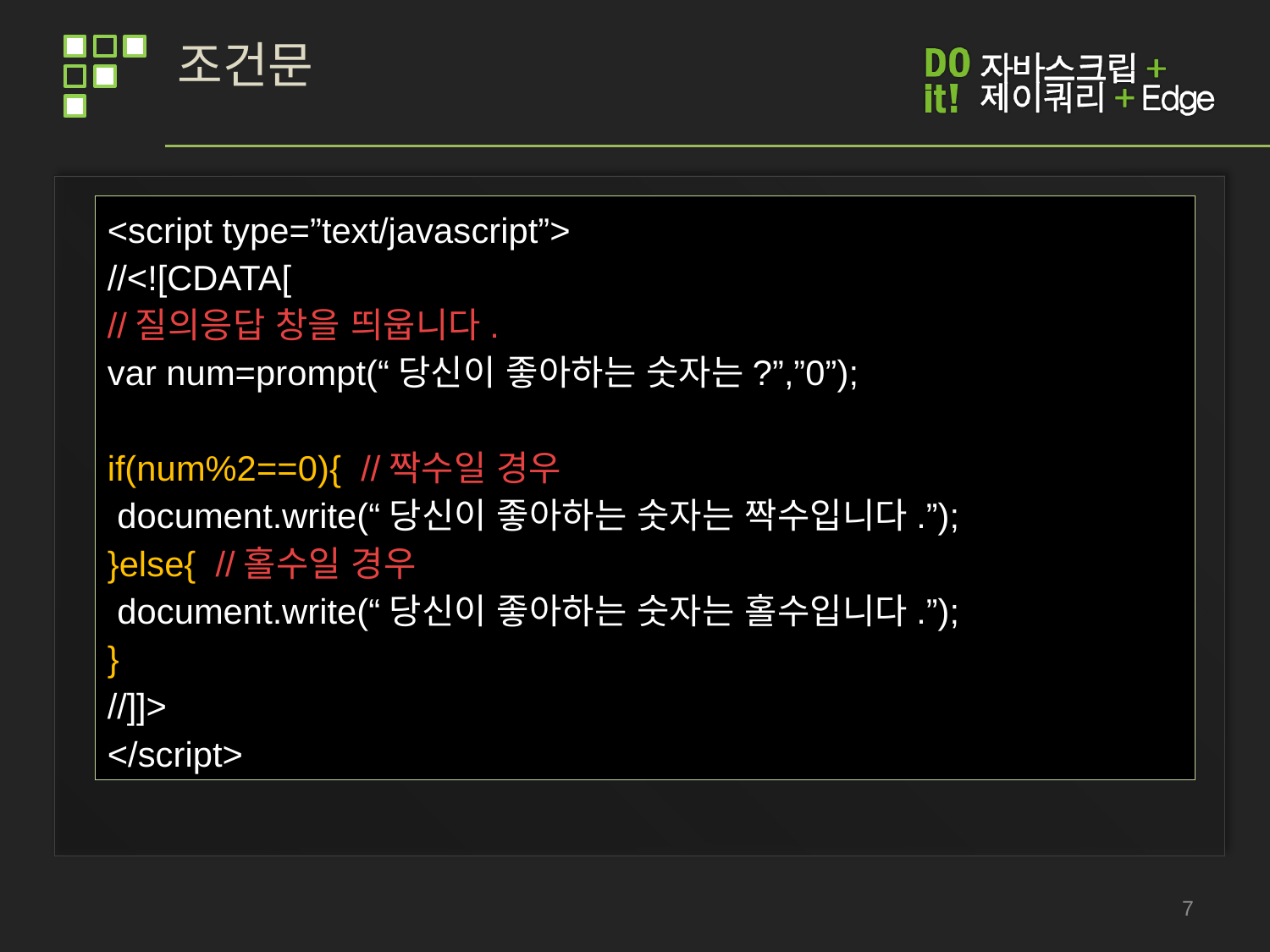

# 조건문
<script type=”text/javascript”>
//<![CDATA[
//질의응답 창을 띄웁니다.
var num=prompt(“당신이 좋아하는 숫자는?”,”0”);

if(num%2==0){  //짝수일 경우
 document.write(“당신이 좋아하는 숫자는 짝수입니다.”);
}else{  //홀수일 경우
 document.write(“당신이 좋아하는 숫자는 홀수입니다.”);
}
//]]>
</script>
7